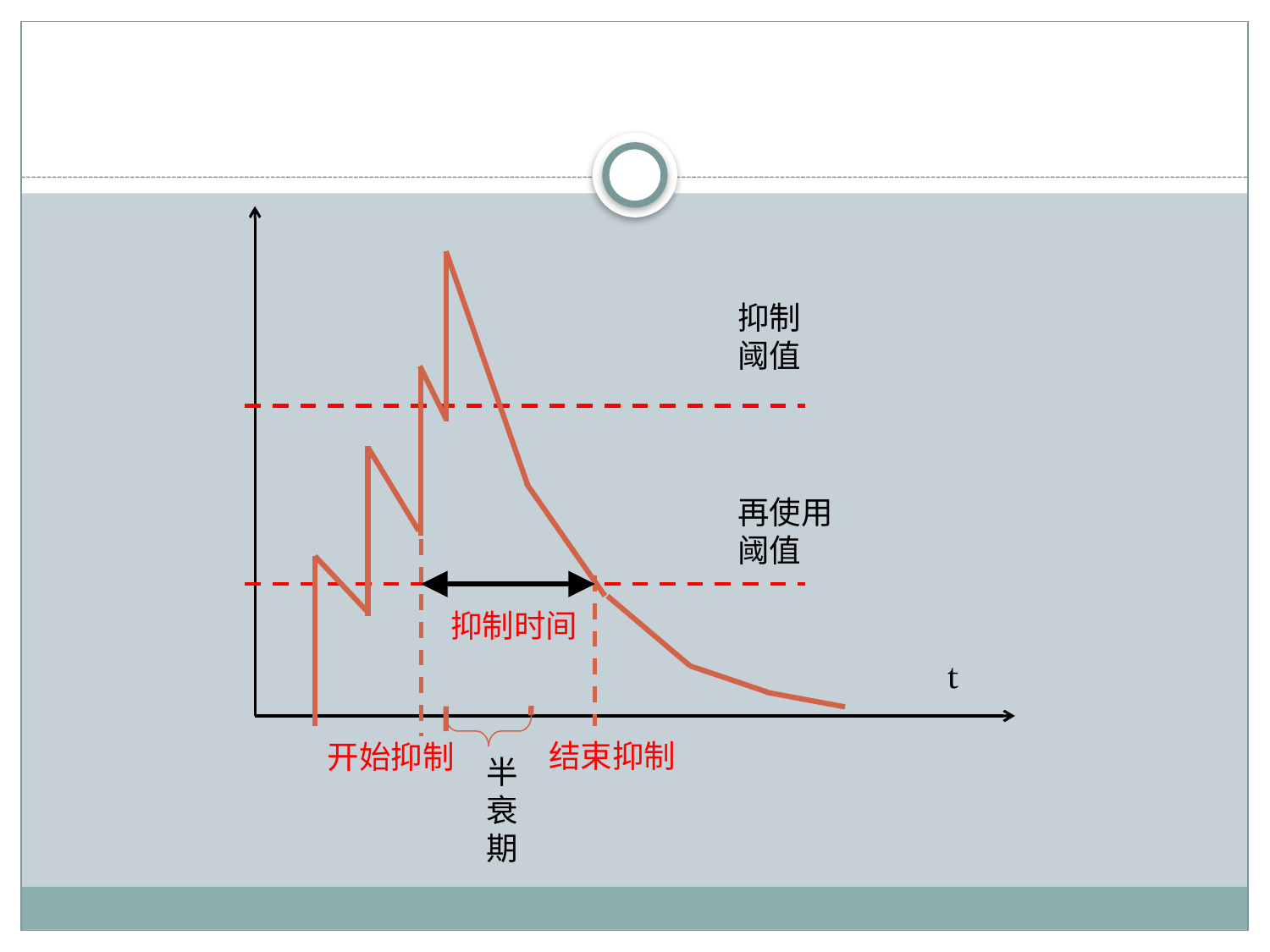

#

抑制阈值
再使用阈值
抑制时间
t

结束抑制
开始抑制
半
衰
期